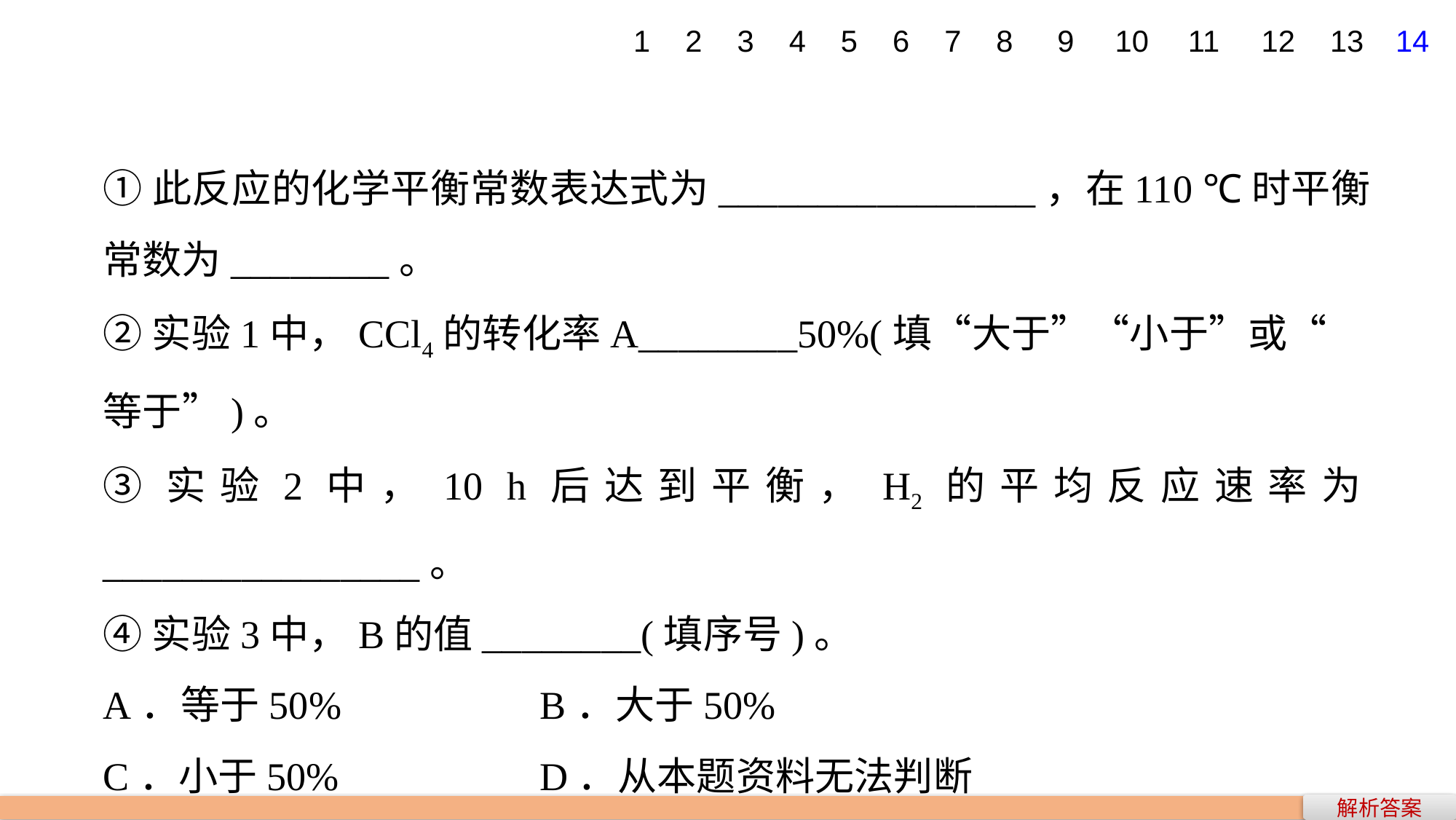

1
2
3
4
5
6
7
8
9
10
11
12
13
14
①此反应的化学平衡常数表达式为________________，在110 ℃时平衡常数为________。
②实验1中，CCl4的转化率A________50%(填“大于”“小于”或“
等于”)。
③实验2中，10 h后达到平衡，H2的平均反应速率为________________。
④实验3中，B的值________(填序号)。
A．等于50%  			B．大于50%
C．小于50%  			D．从本题资料无法判断
解析答案